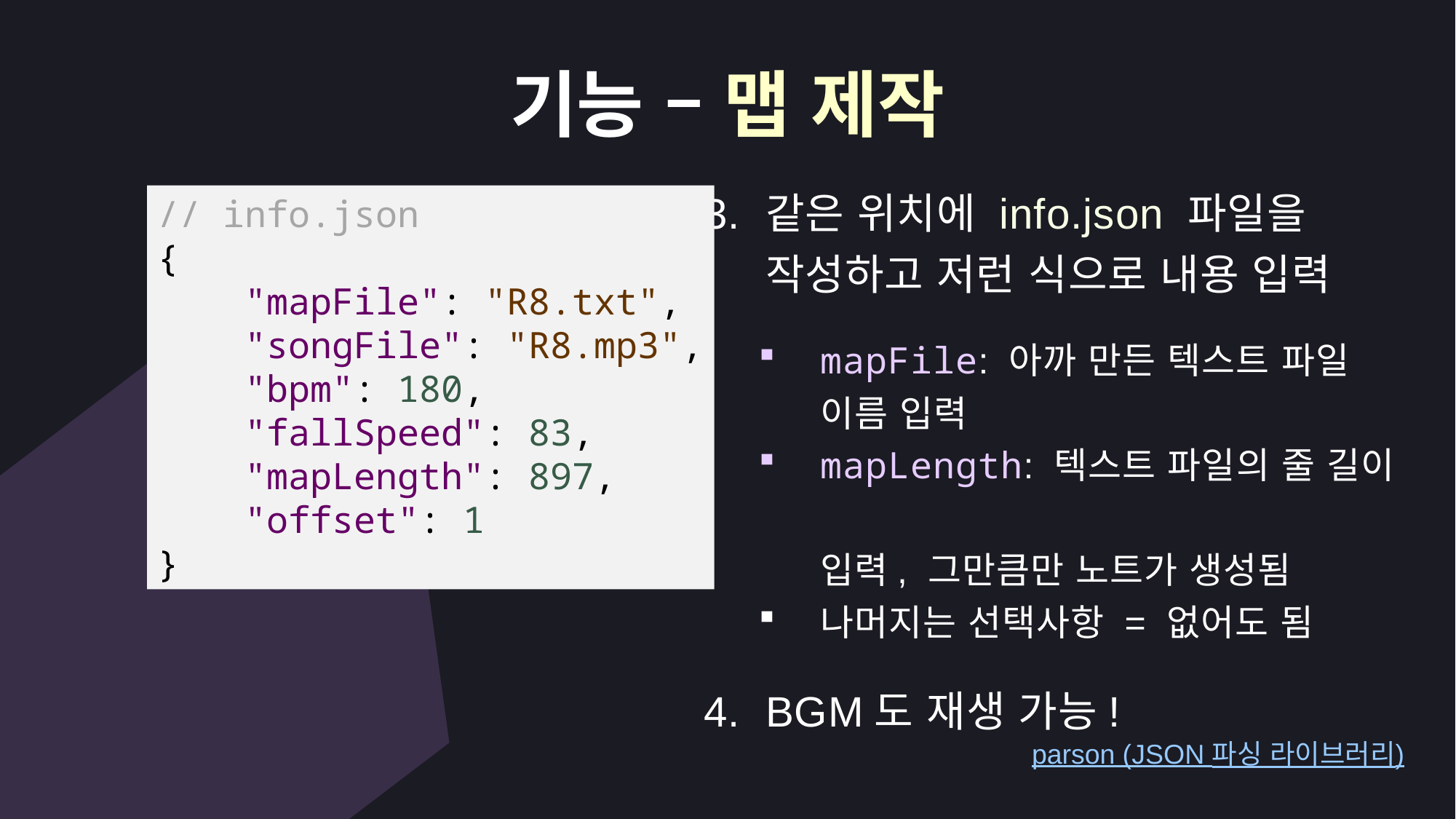

# 기능 – 맵 제작
같은 위치에 info.json 파일을
작성하고 저런 식으로 내용 입력

mapFile: 아까 만든 텍스트 파일
이름 입력
mapLength: 텍스트 파일의 줄 길이
입력, 그만큼만 노트가 생성됨
나머지는 선택사항 = 없어도 됨

BGM도 재생 가능!
// info.json
{
    "mapFile": "R8.txt",
    "songFile": "R8.mp3",
    "bpm": 180,
    "fallSpeed": 83,
    "mapLength": 897,
    "offset": 1
}

parson (JSON 파싱 라이브러리)